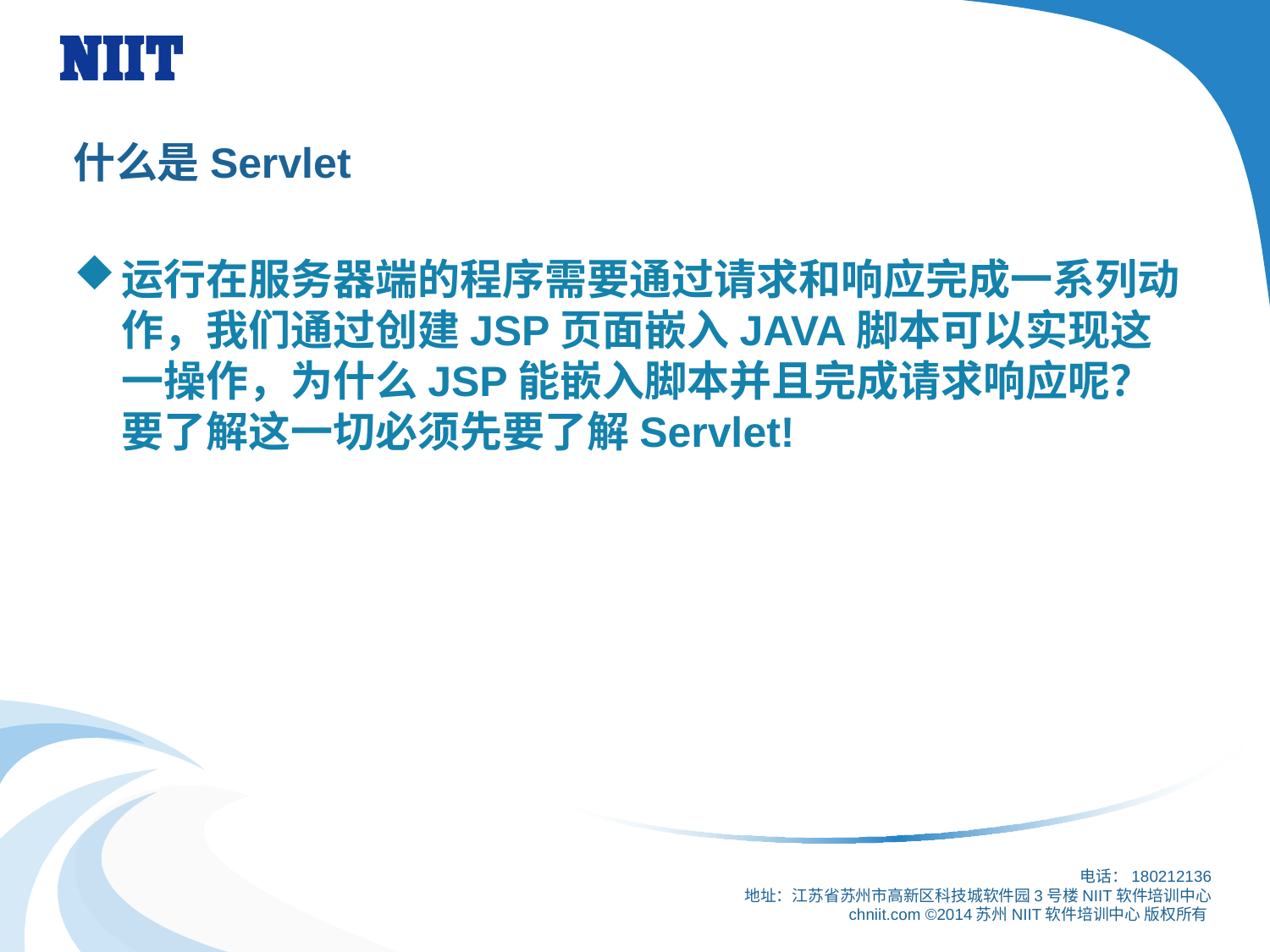

# 什么是Servlet
运行在服务器端的程序需要通过请求和响应完成一系列动作，我们通过创建JSP页面嵌入JAVA脚本可以实现这一操作，为什么JSP能嵌入脚本并且完成请求响应呢？要了解这一切必须先要了解Servlet!